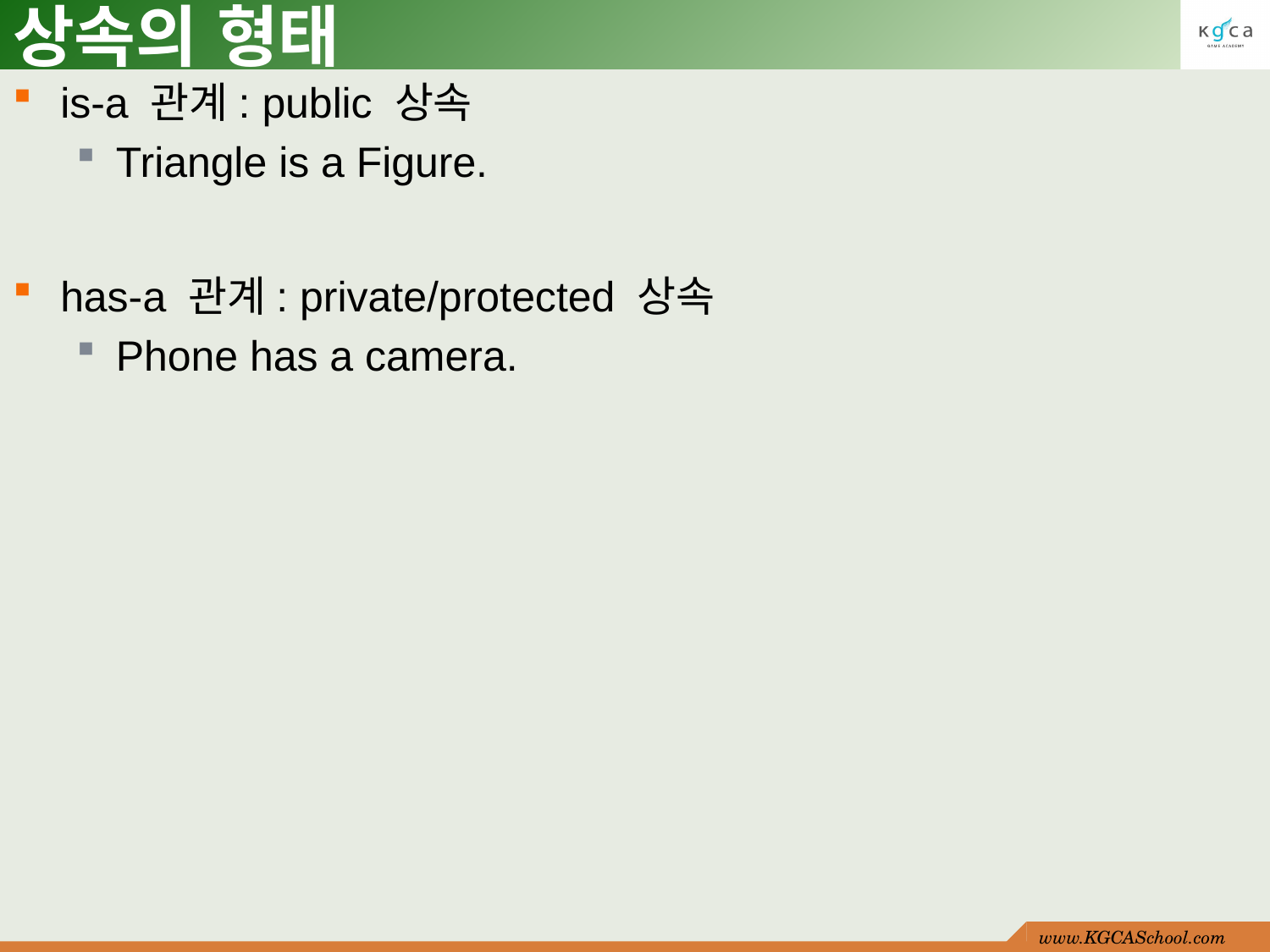

# 상속의 형태
is-a 관계: public 상속
Triangle is a Figure.

has-a 관계: private/protected 상속
Phone has a camera.